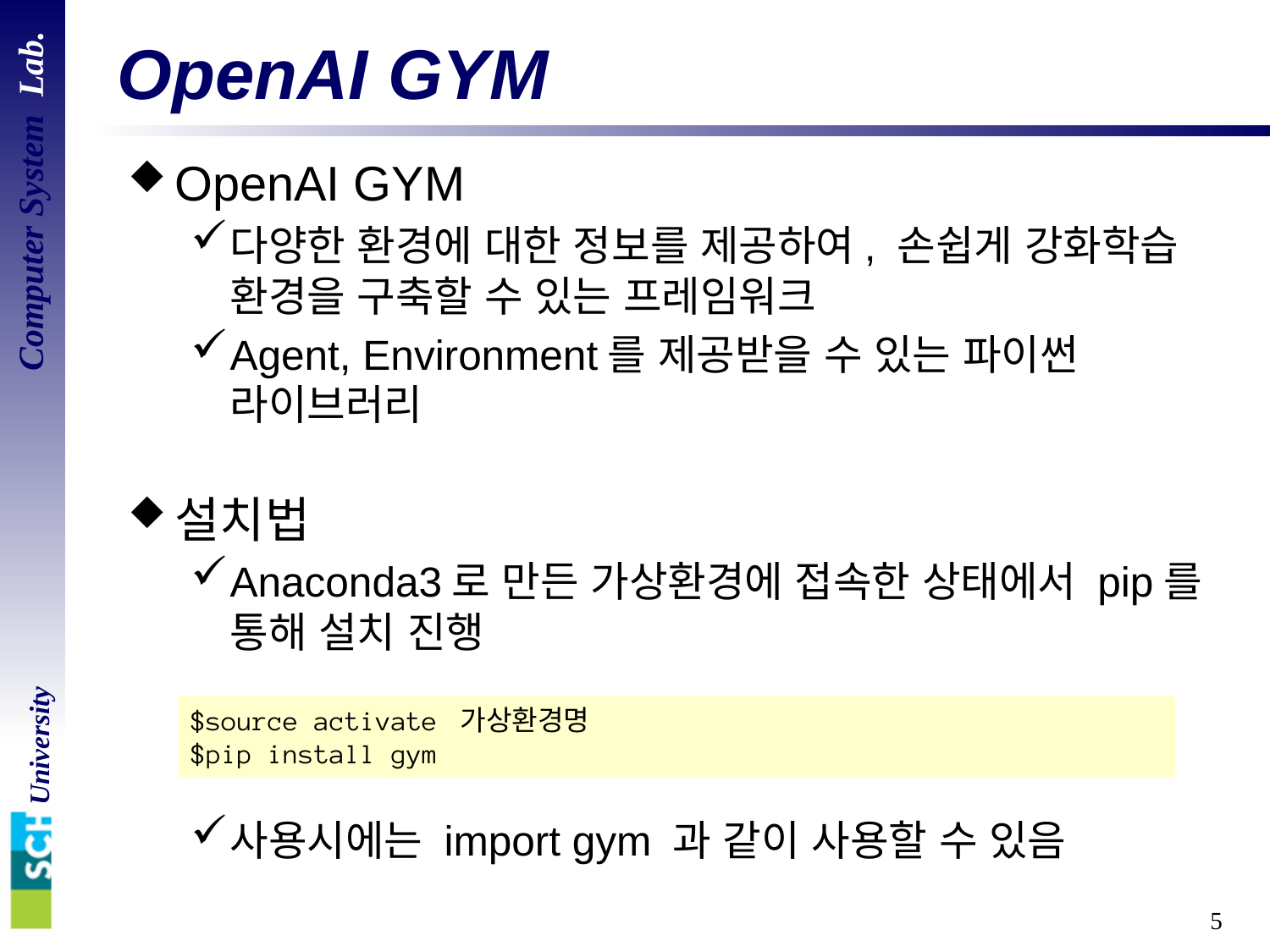

# OpenAI GYM

OpenAI GYM
다양한 환경에 대한 정보를 제공하여, 손쉽게 강화학습 환경을 구축할 수 있는 프레임워크
Agent, Environment를 제공받을 수 있는 파이썬 라이브러리
설치법
Anaconda3로 만든 가상환경에 접속한 상태에서 pip를 통해 설치 진행

사용시에는 import gym 과 같이 사용할 수 있음
$source activate 가상환경명
$pip install gym